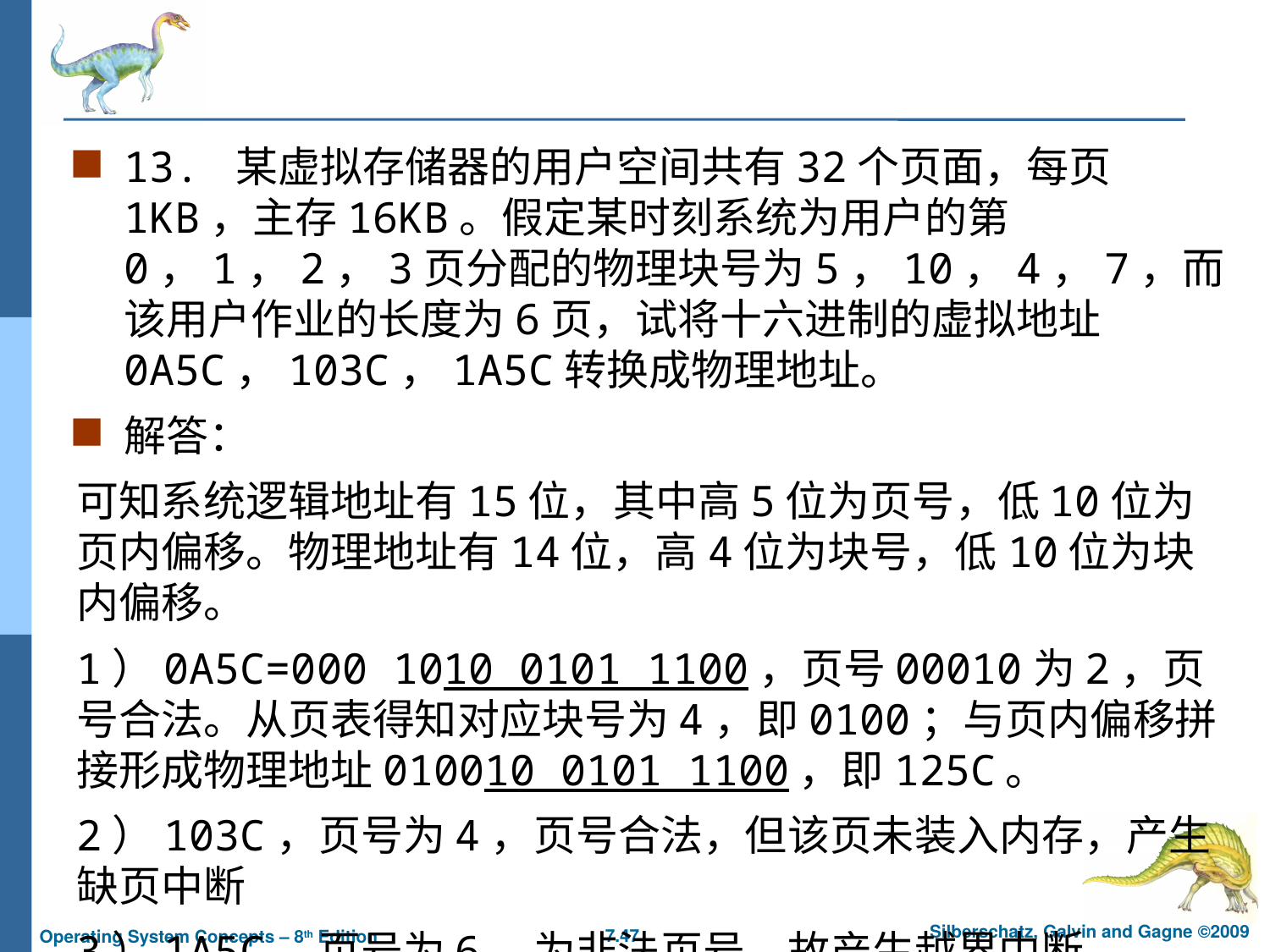

#
13. 某虚拟存储器的用户空间共有32个页面，每页1KB，主存16KB。假定某时刻系统为用户的第0，1，2，3页分配的物理块号为5，10，4，7，而该用户作业的长度为6页，试将十六进制的虚拟地址0A5C，103C，1A5C转换成物理地址。
解答：
可知系统逻辑地址有15位，其中高5位为页号，低10位为页内偏移。物理地址有14位，高4位为块号，低10位为块内偏移。
1）0A5C=000 1010 0101 1100，页号00010为2，页号合法。从页表得知对应块号为4，即0100；与页内偏移拼接形成物理地址010010 0101 1100，即125C。
2）103C，页号为4，页号合法，但该页未装入内存，产生缺页中断
3）1A5C，页号为6，为非法页号，故产生越界中断。